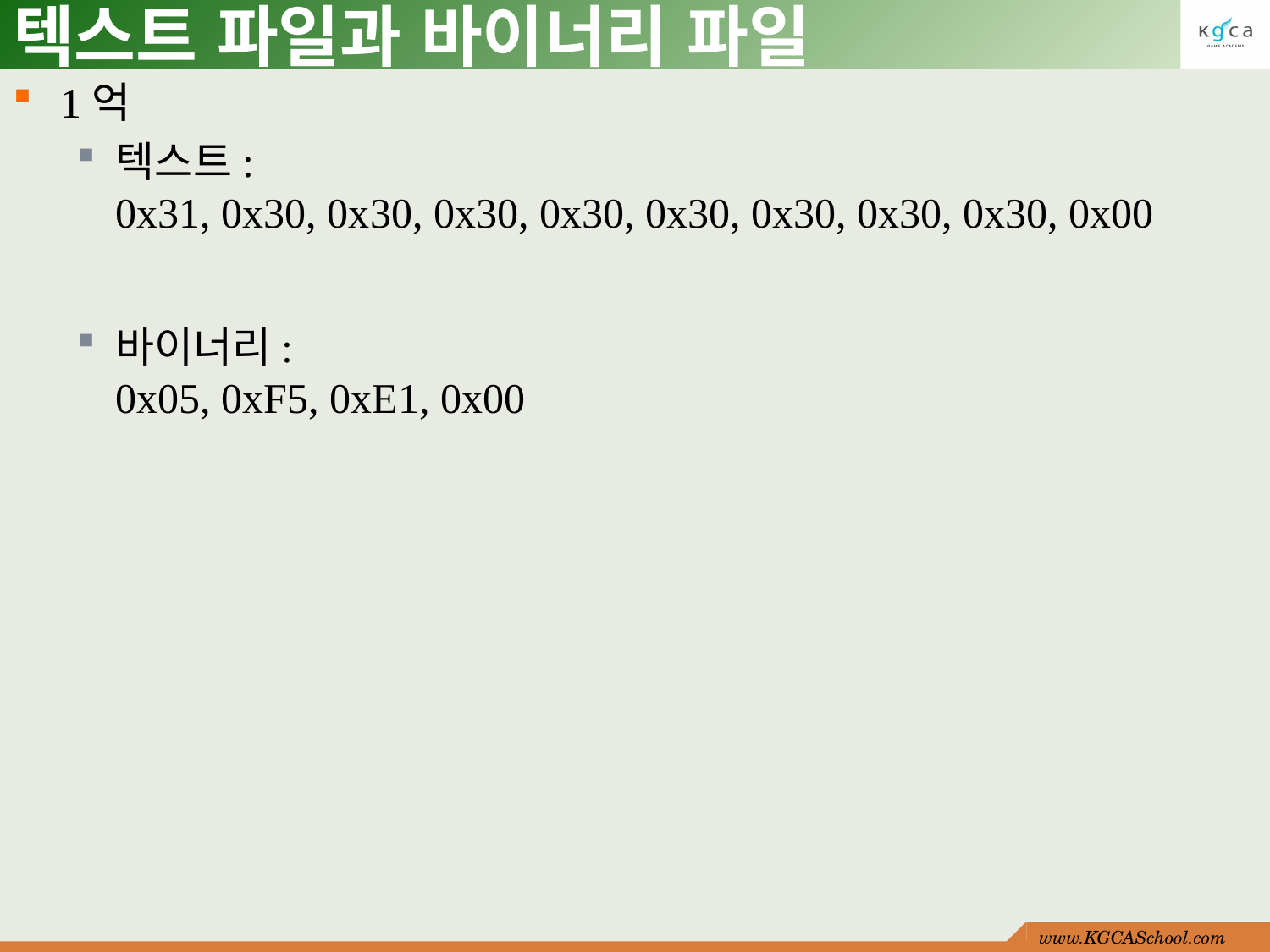

# 텍스트 파일과 바이너리 파일
1억
텍스트:
0x31, 0x30, 0x30, 0x30, 0x30, 0x30, 0x30, 0x30, 0x30, 0x00

바이너리:
0x05, 0xF5, 0xE1, 0x00